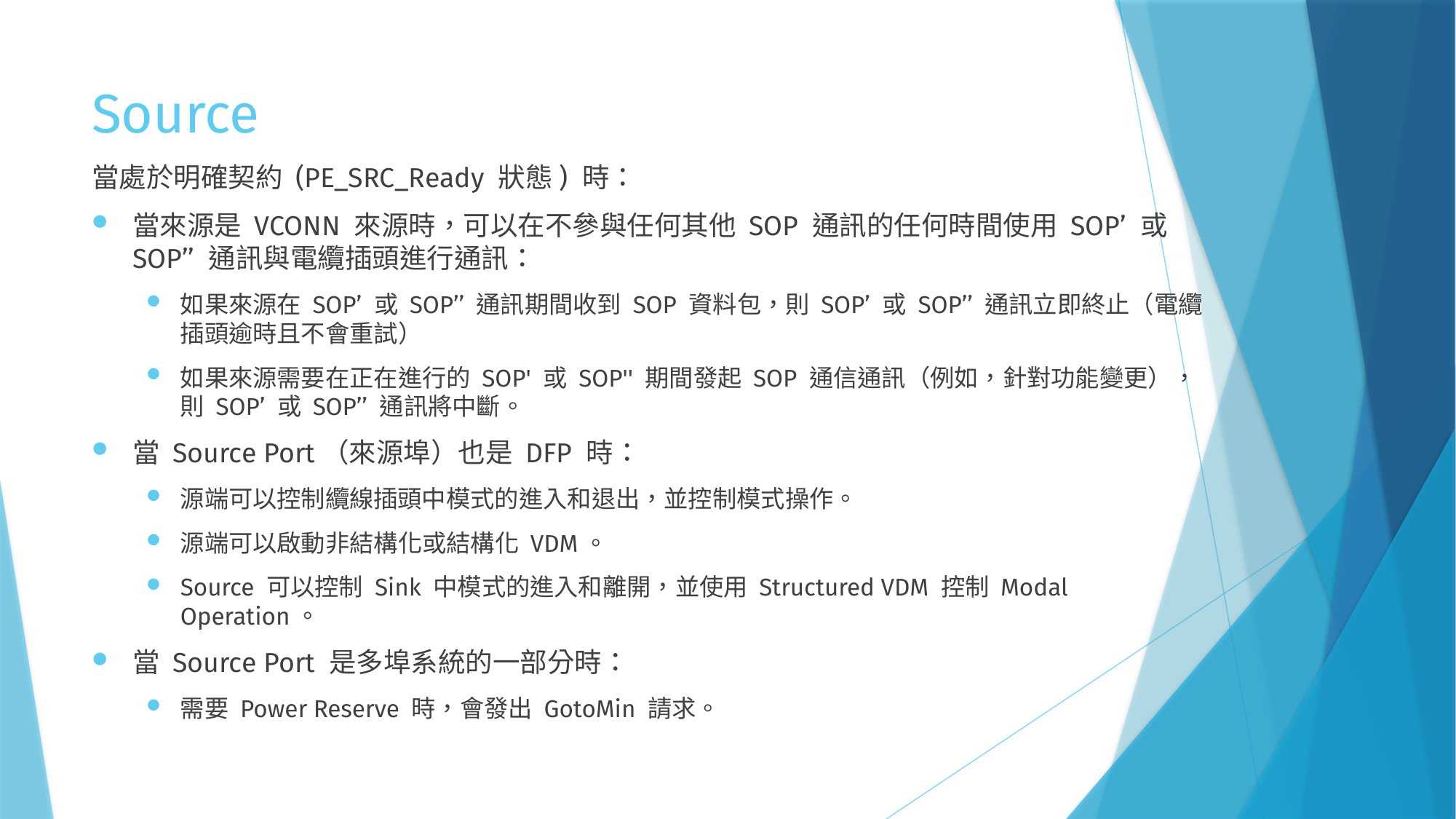

# Source
當處於明確契約 (PE_SRC_Ready 狀態) 時：
當來源是 VCONN 來源時，可以在不參與任何其他 SOP 通訊的任何時間使用 SOP’ 或 SOP’’ 通訊與電纜插頭進行通訊：
如果來源在 SOP’ 或 SOP’’ 通訊期間收到 SOP 資料包，則 SOP’ 或 SOP’’ 通訊立即終止（電纜插頭逾時且不會重試）
如果來源需要在正在進行的 SOP' 或 SOP'' 期間發起 SOP 通信通訊（例如，針對功能變更），則 SOP’ 或 SOP’’ 通訊將中斷。
當 Source Port（來源埠）也是 DFP 時：
源端可以控制纜線插頭中模式的進入和退出，並控制模式操作。
源端可以啟動非結構化或結構化 VDM。
Source 可以控制 Sink 中模式的進入和離開，並使用 Structured VDM 控制 Modal Operation。
當 Source Port 是多埠系統的一部分時：
需要 Power Reserve 時，會發出 GotoMin 請求。